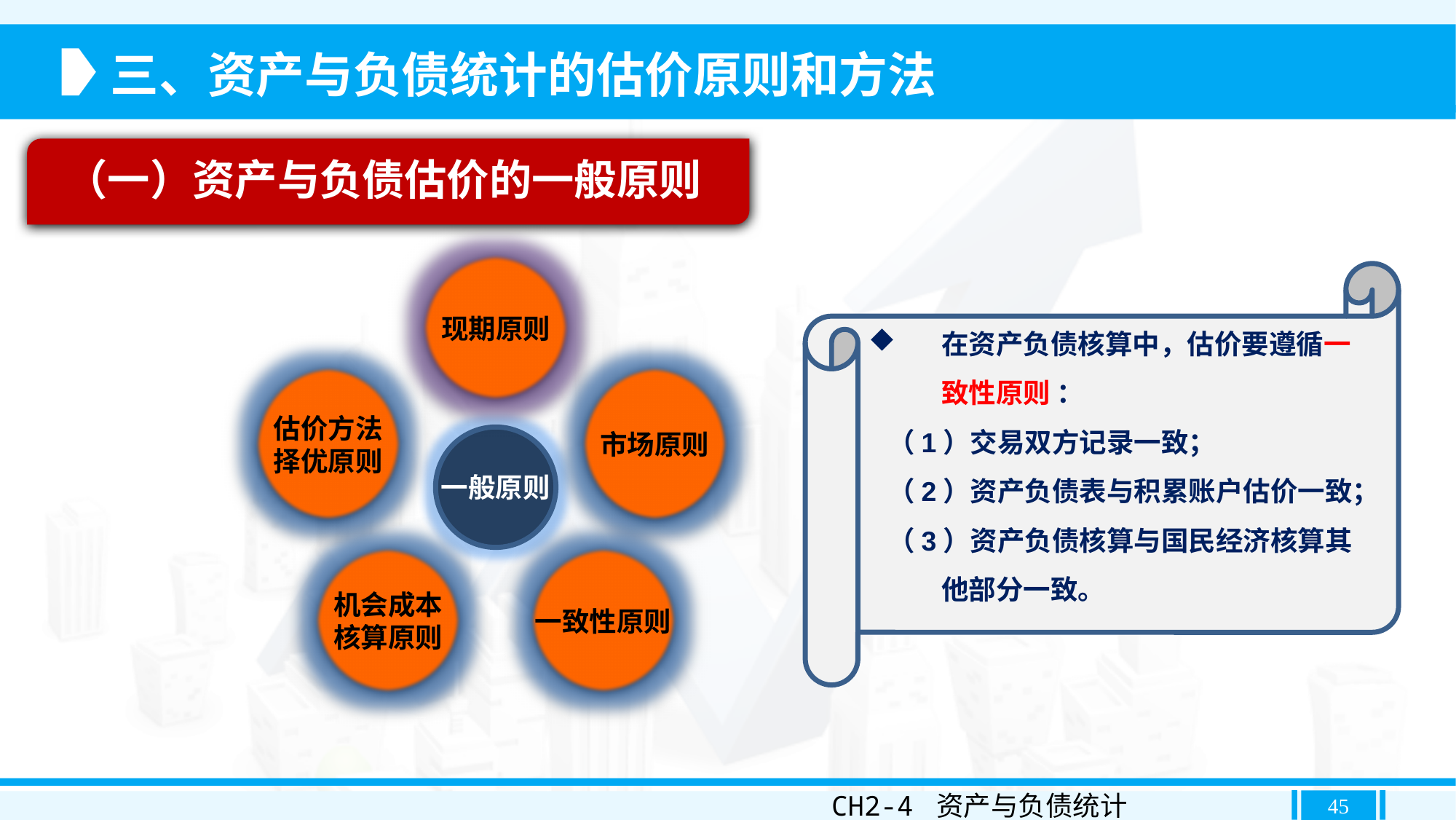

三、资产与负债统计的估价原则和方法

（一）资产与负债估价的一般原则
现期原则
在资产负债核算中，估价要遵循一致性原则 ：
  （1）交易双方记录一致；
  （2）资产负债表与积累账户估价一致；
  （3）资产负债核算与国民经济核算其他部分一致。

估价方法
择优原则
市场原则
一般原则
机会成本
核算原则
一致性原则
CH2-4 资产与负债统计
45